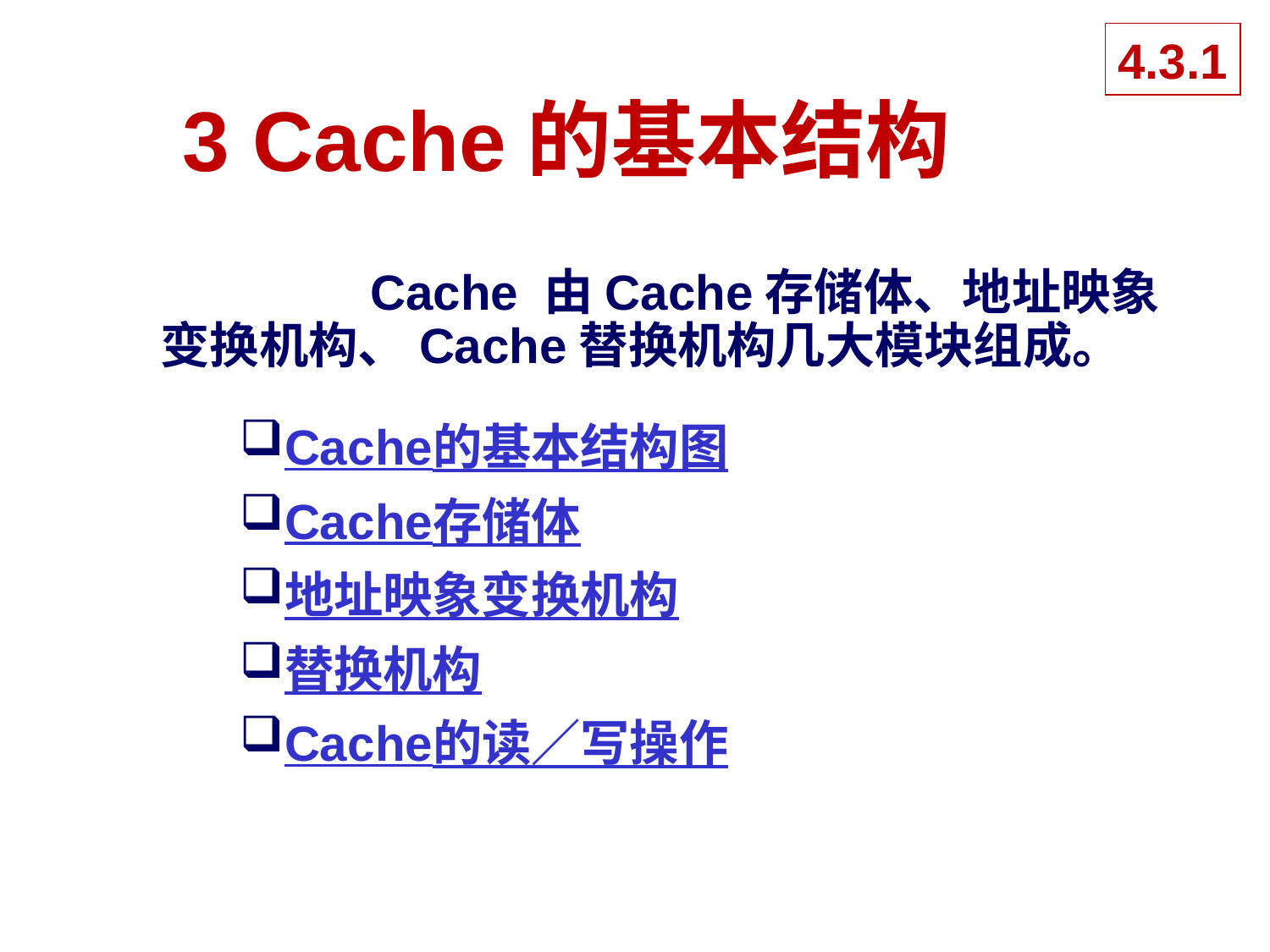

4.3.1
# 3 Cache的基本结构
		      Cache 由Cache存储体、地址映象变换机构、Cache替换机构几大模块组成。
Cache的基本结构图
Cache存储体
地址映象变换机构
替换机构
Cache的读／写操作